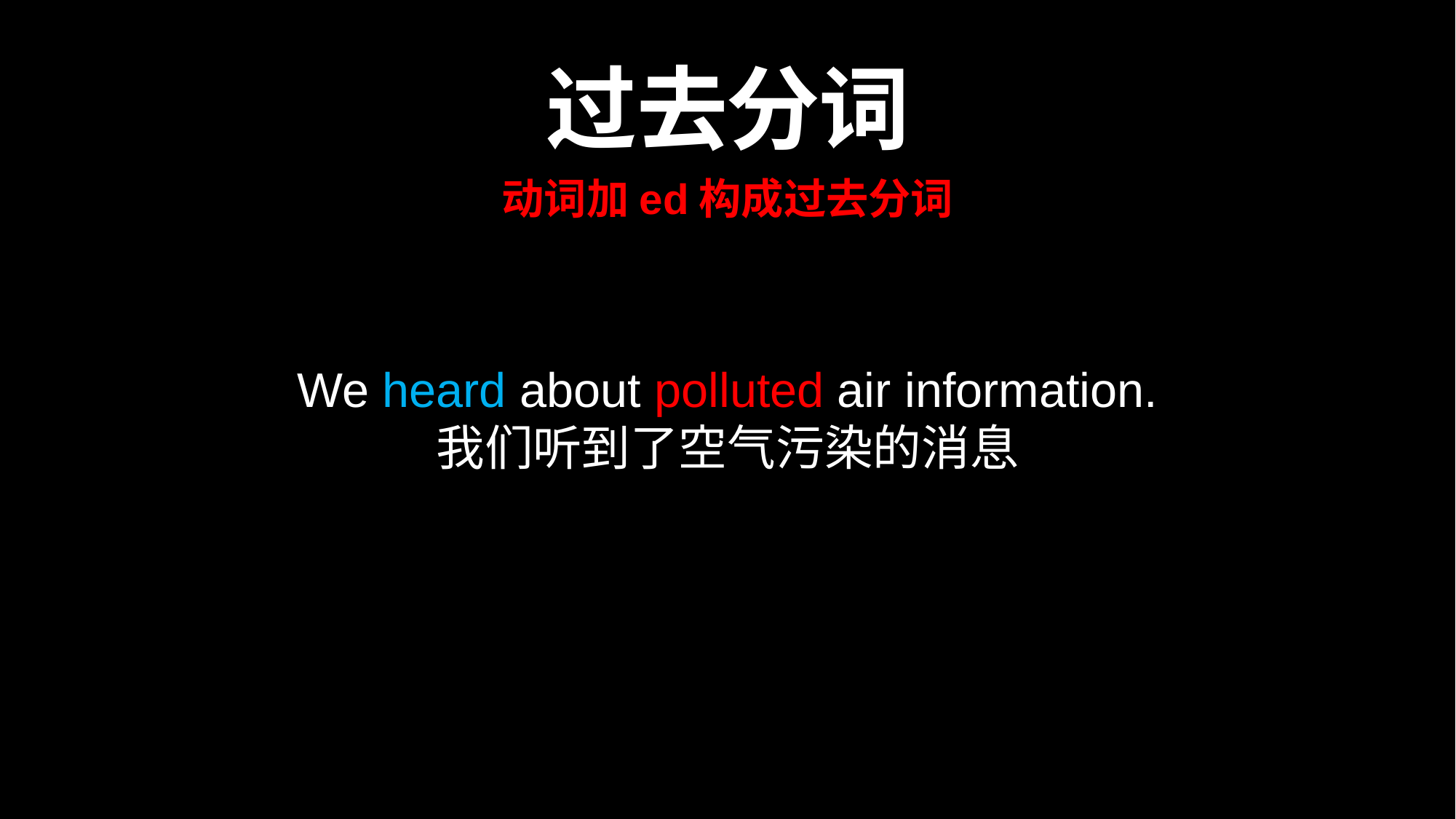

过去分词
动词加ed构成过去分词
We heard about polluted air information.
我们听到了空气污染的消息